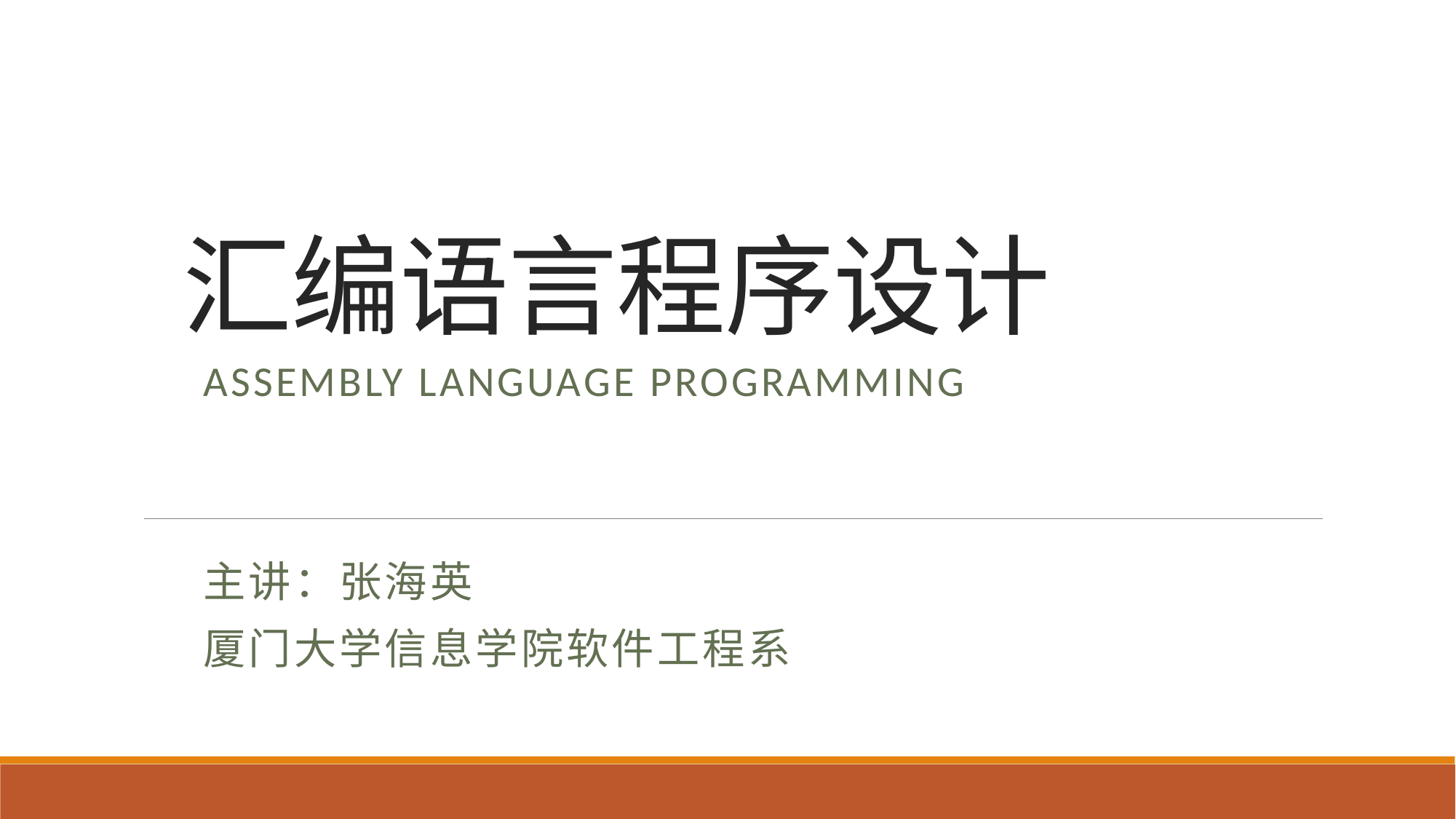

# 汇编语言程序设计
Assembly language programming

主讲：张海英
厦门大学信息学院软件工程系